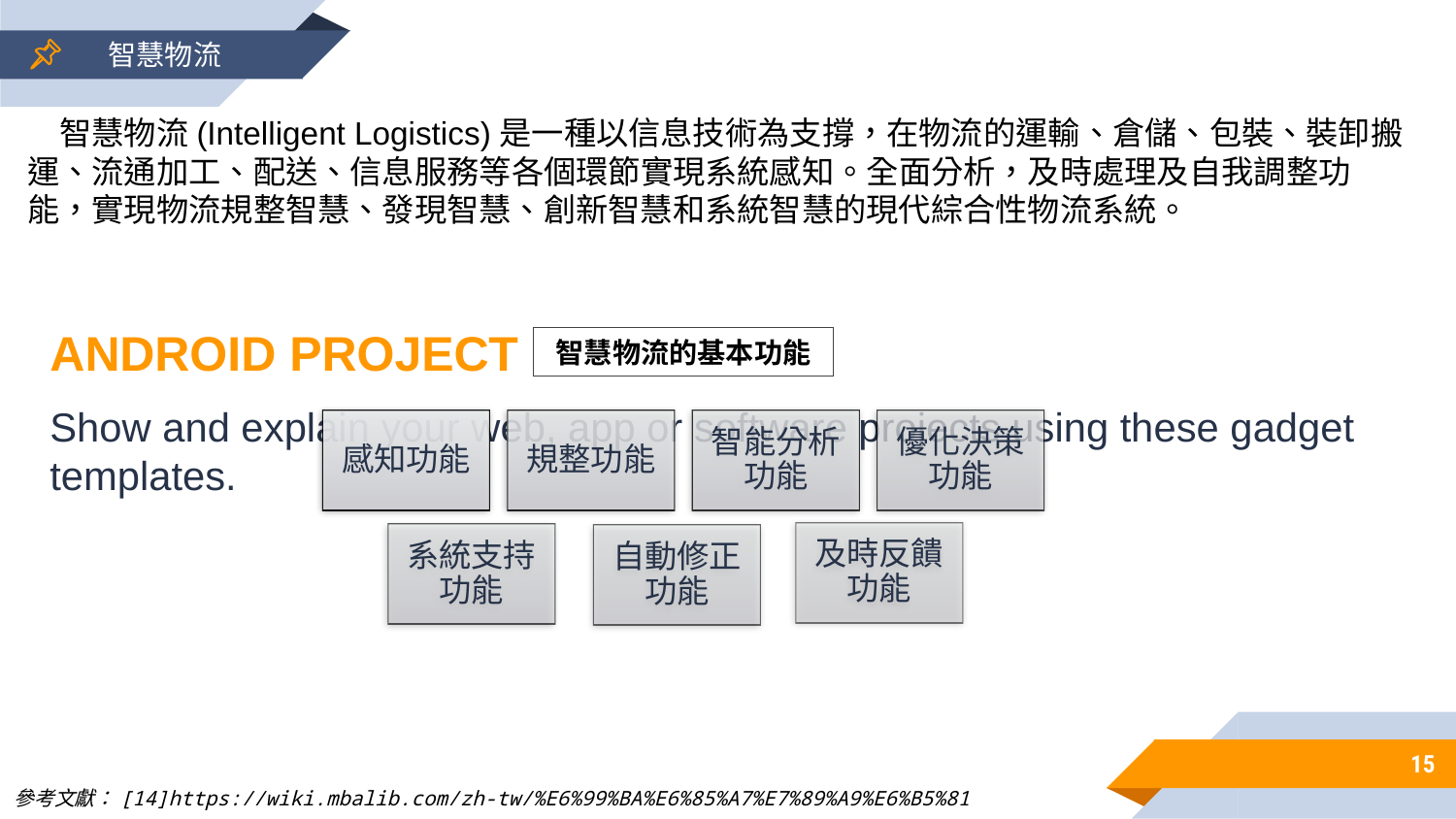

智慧物流

　智慧物流(Intelligent Logistics)是一種以信息技術為支撐，在物流的運輸、倉儲、包裝、裝卸搬運、流通加工、配送、信息服務等各個環節實現系統感知。全面分析，及時處理及自我調整功能，實現物流規整智慧、發現智慧、創新智慧和系統智慧的現代綜合性物流系統。

ANDROID PROJECT
Show and explain your web, app or software projects using these gadget templates.
智慧物流的基本功能
感知功能
規整功能
智能分析功能
優化決策功能
系統支持功能
自動修正功能
及時反饋功能
15
參考文獻：[14]https://wiki.mbalib.com/zh-tw/%E6%99%BA%E6%85%A7%E7%89%A9%E6%B5%81